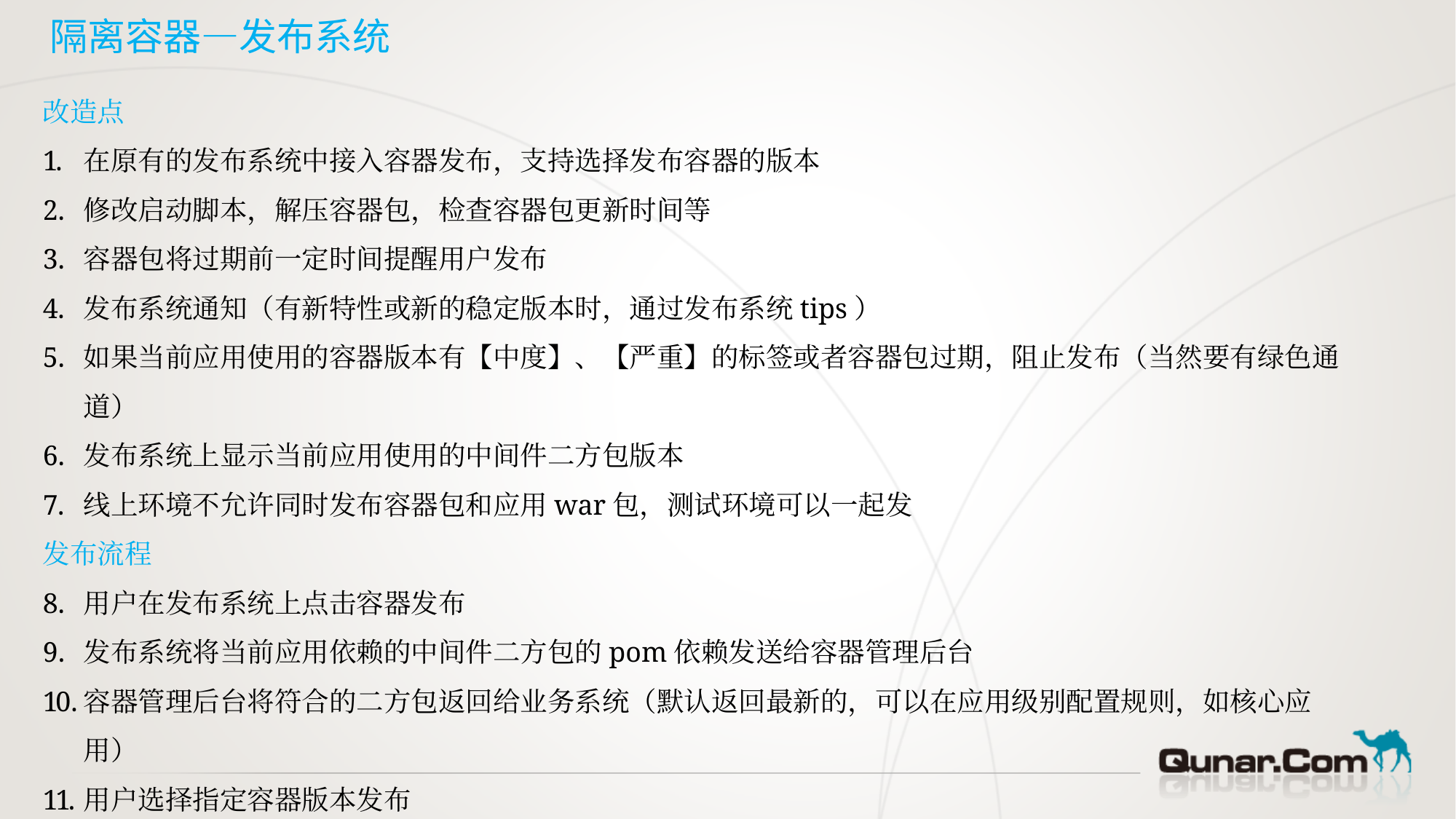

# 隔离容器—发布系统
改造点
在原有的发布系统中接入容器发布，支持选择发布容器的版本
修改启动脚本，解压容器包，检查容器包更新时间等
容器包将过期前一定时间提醒用户发布
发布系统通知（有新特性或新的稳定版本时，通过发布系统tips）
如果当前应用使用的容器版本有【中度】、【严重】的标签或者容器包过期，阻止发布（当然要有绿色通道）
发布系统上显示当前应用使用的中间件二方包版本
线上环境不允许同时发布容器包和应用war包，测试环境可以一起发
发布流程
用户在发布系统上点击容器发布
发布系统将当前应用依赖的中间件二方包的pom依赖发送给容器管理后台
容器管理后台将符合的二方包返回给业务系统（默认返回最新的，可以在应用级别配置规则，如核心应用）
用户选择指定容器版本发布